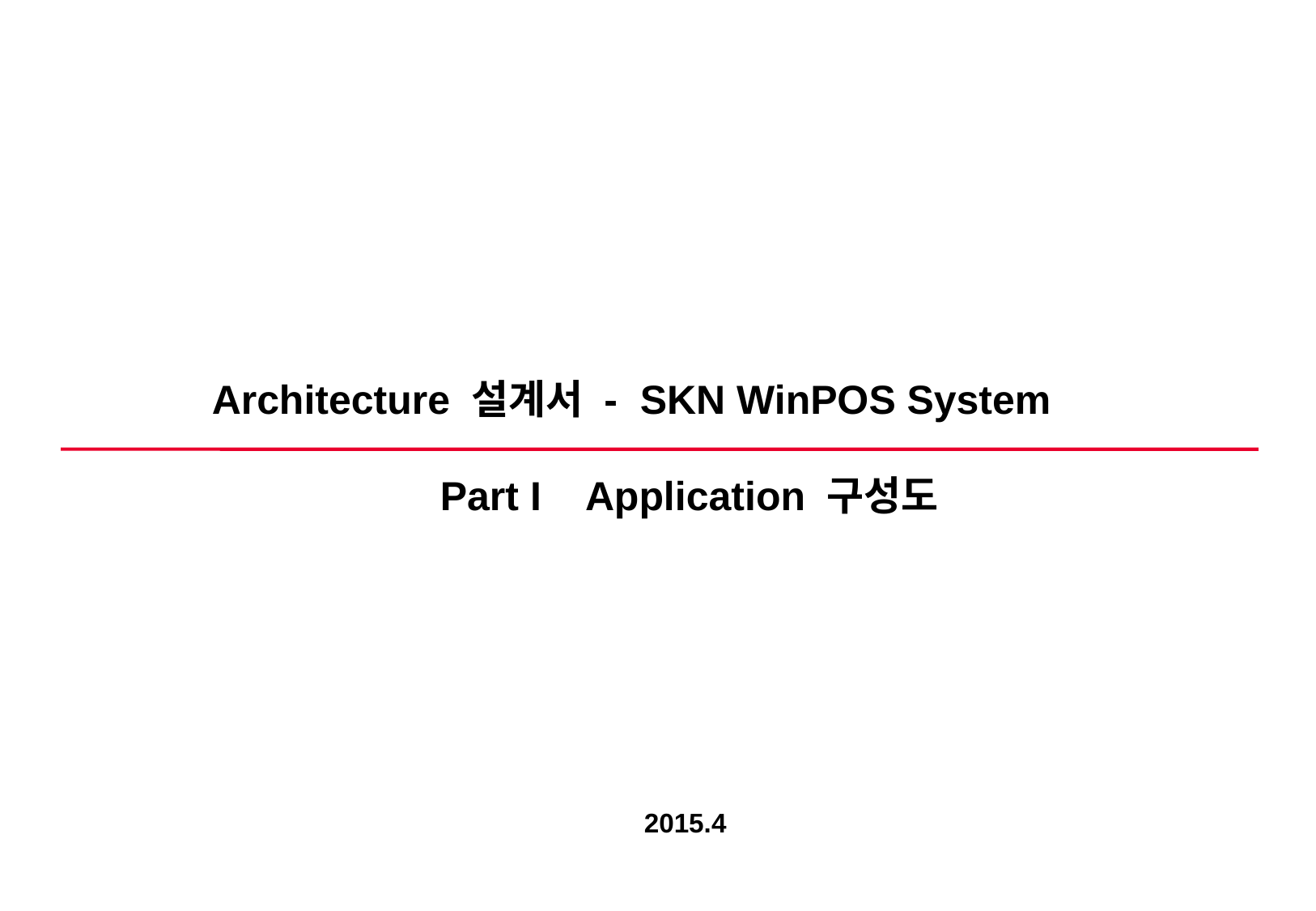

# Architecture 설계서 -  SKN WinPOS System
Part I    Application 구성도
2015.4